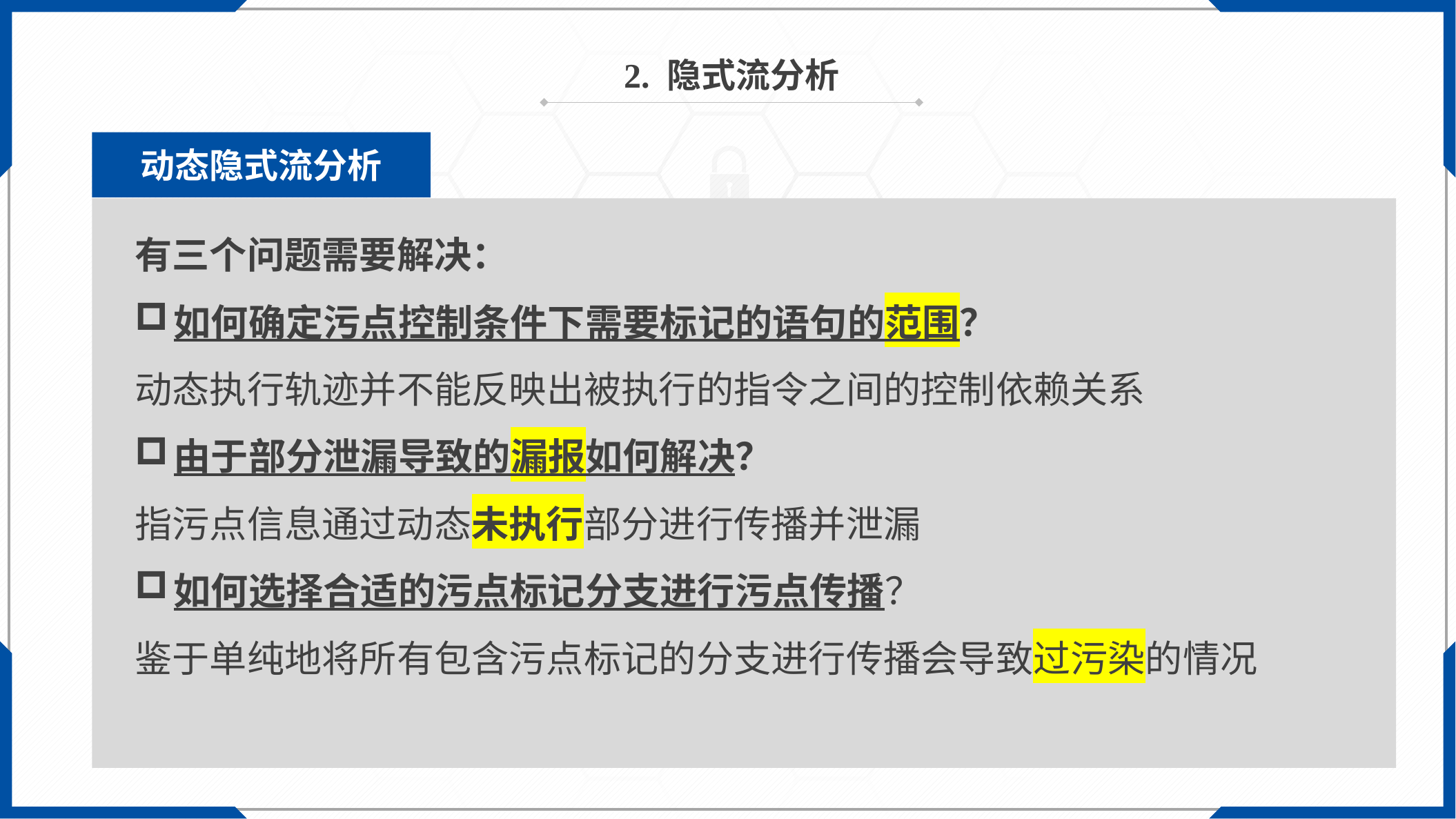

2. 隐式流分析
动态隐式流分析

有三个问题需要解决：
如何确定污点控制条件下需要标记的语句的范围？
动态执行轨迹并不能反映出被执行的指令之间的控制依赖关系
由于部分泄漏导致的漏报如何解决？
指污点信息通过动态未执行部分进行传播并泄漏
如何选择合适的污点标记分支进行污点传播？
鉴于单纯地将所有包含污点标记的分支进行传播会导致过污染的情况